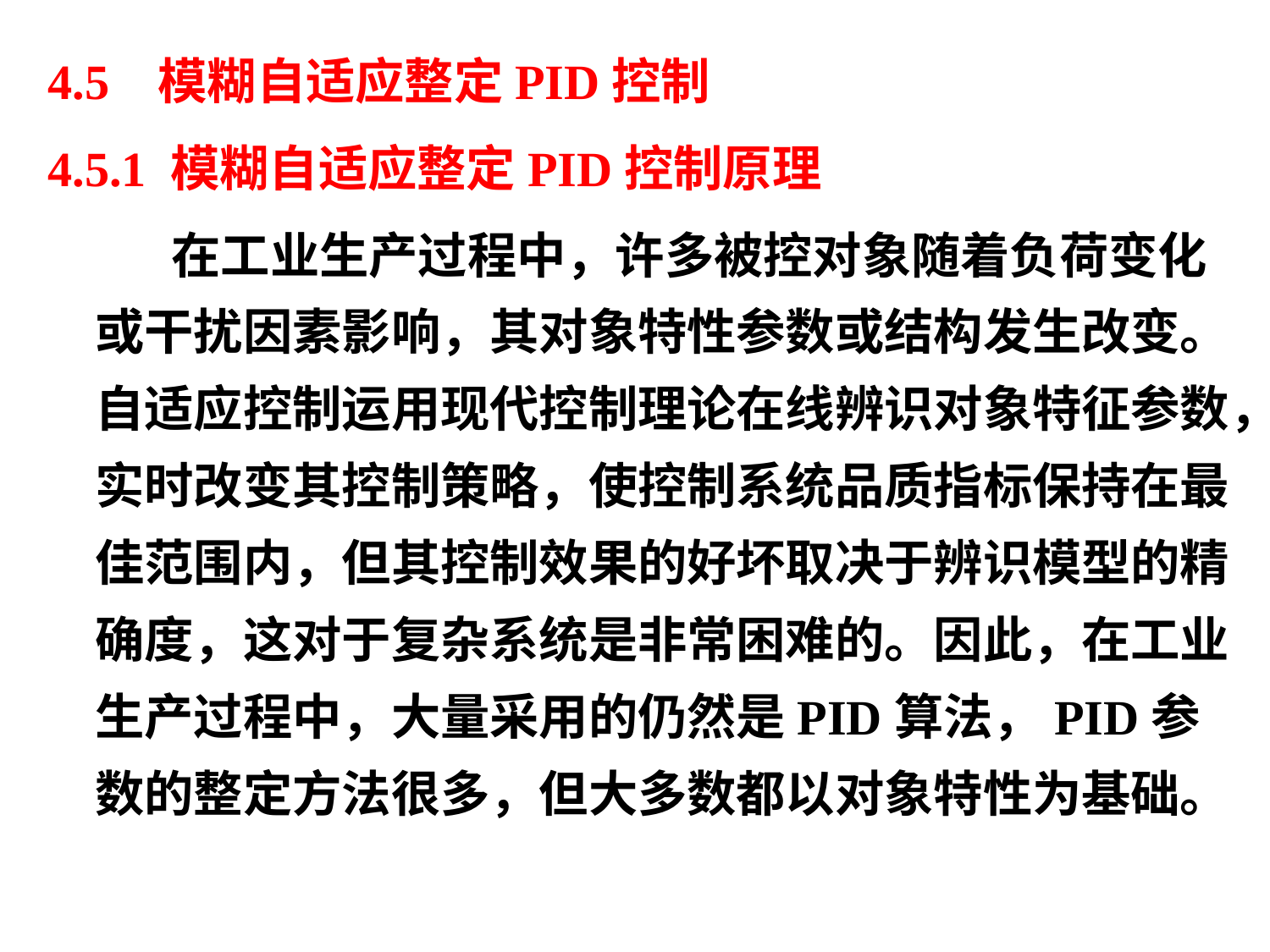

4.5   模糊自适应整定PID控制
4.5.1 模糊自适应整定PID控制原理
          在工业生产过程中，许多被控对象随着负荷变化或干扰因素影响，其对象特性参数或结构发生改变。自适应控制运用现代控制理论在线辨识对象特征参数，实时改变其控制策略，使控制系统品质指标保持在最佳范围内，但其控制效果的好坏取决于辨识模型的精确度，这对于复杂系统是非常困难的。因此，在工业生产过程中，大量采用的仍然是PID算法，PID参数的整定方法很多，但大多数都以对象特性为基础。